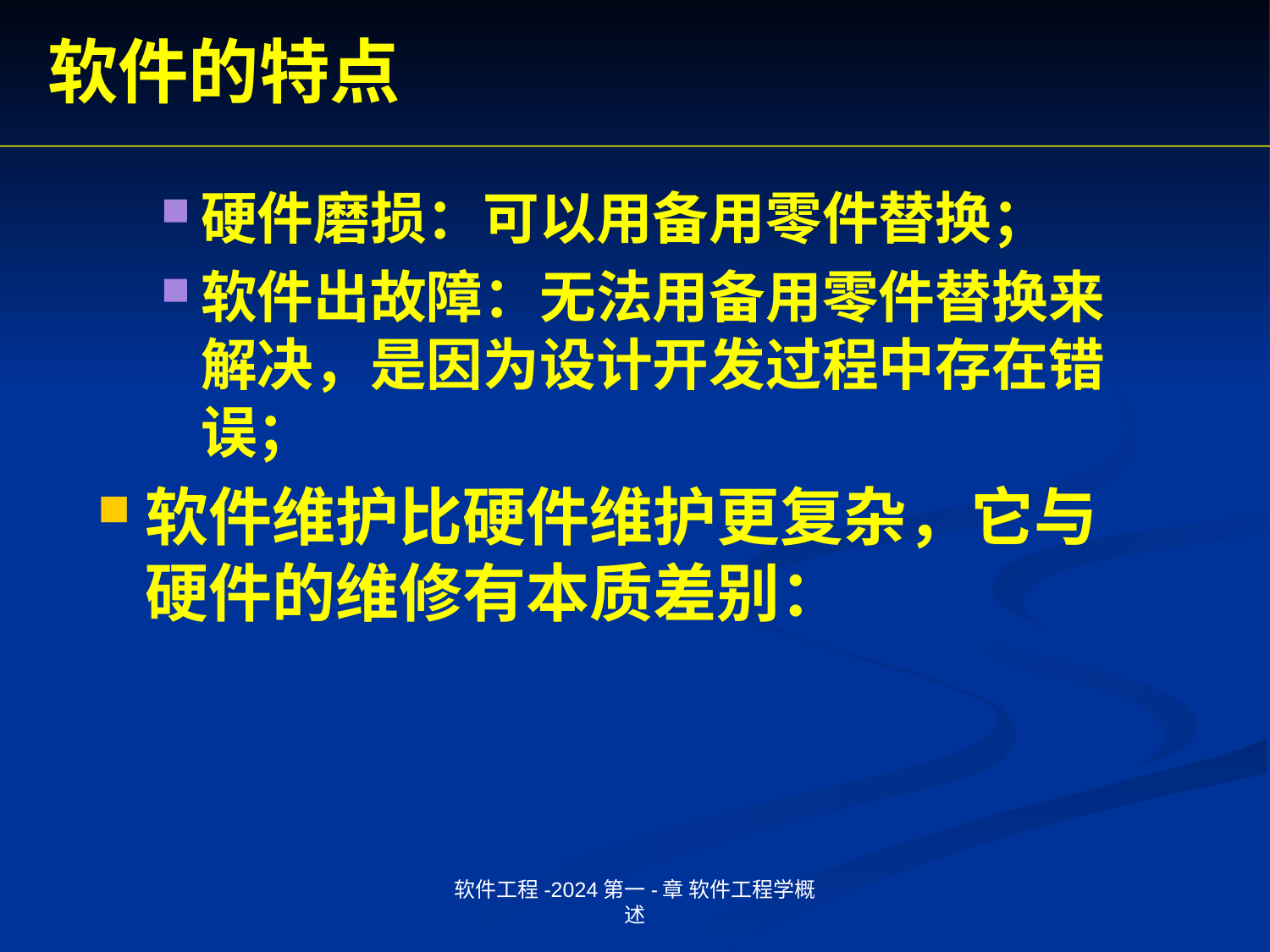

# 软件的特点

硬件磨损：可以用备用零件替换；
软件出故障：无法用备用零件替换来解决，是因为设计开发过程中存在错误；
软件维护比硬件维护更复杂，它与硬件的维修有本质差别：
软件工程-2024第一-章 软件工程学概述
14